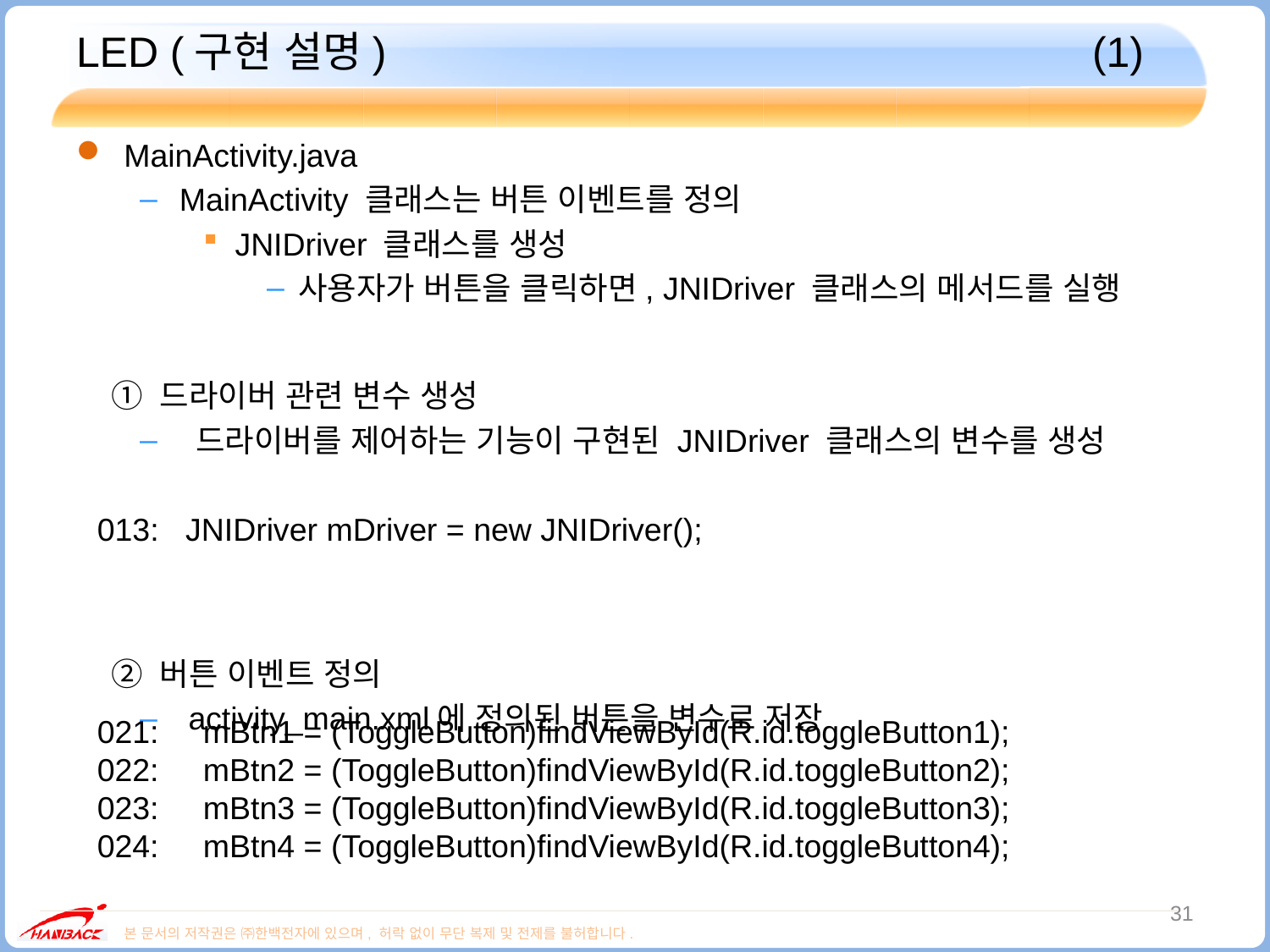

# LED (구현 설명)						(1)
MainActivity.java
MainActivity 클래스는 버튼 이벤트를 정의
JNIDriver 클래스를 생성
사용자가 버튼을 클릭하면, JNIDriver 클래스의 메서드를 실행

    ① 드라이버 관련 변수 생성
 드라이버를 제어하는 기능이 구현된 JNIDriver 클래스의 변수를 생성

    ② 버튼 이벤트 정의
 activity_main.xml에 정의된 버튼을 변수로 저장
013:   JNIDriver mDriver = new JNIDriver();
021:     mBtn1 = (ToggleButton)findViewById(R.id.toggleButton1);
022:     mBtn2 = (ToggleButton)findViewById(R.id.toggleButton2);
023:     mBtn3 = (ToggleButton)findViewById(R.id.toggleButton3);
024:     mBtn4 = (ToggleButton)findViewById(R.id.toggleButton4);
31